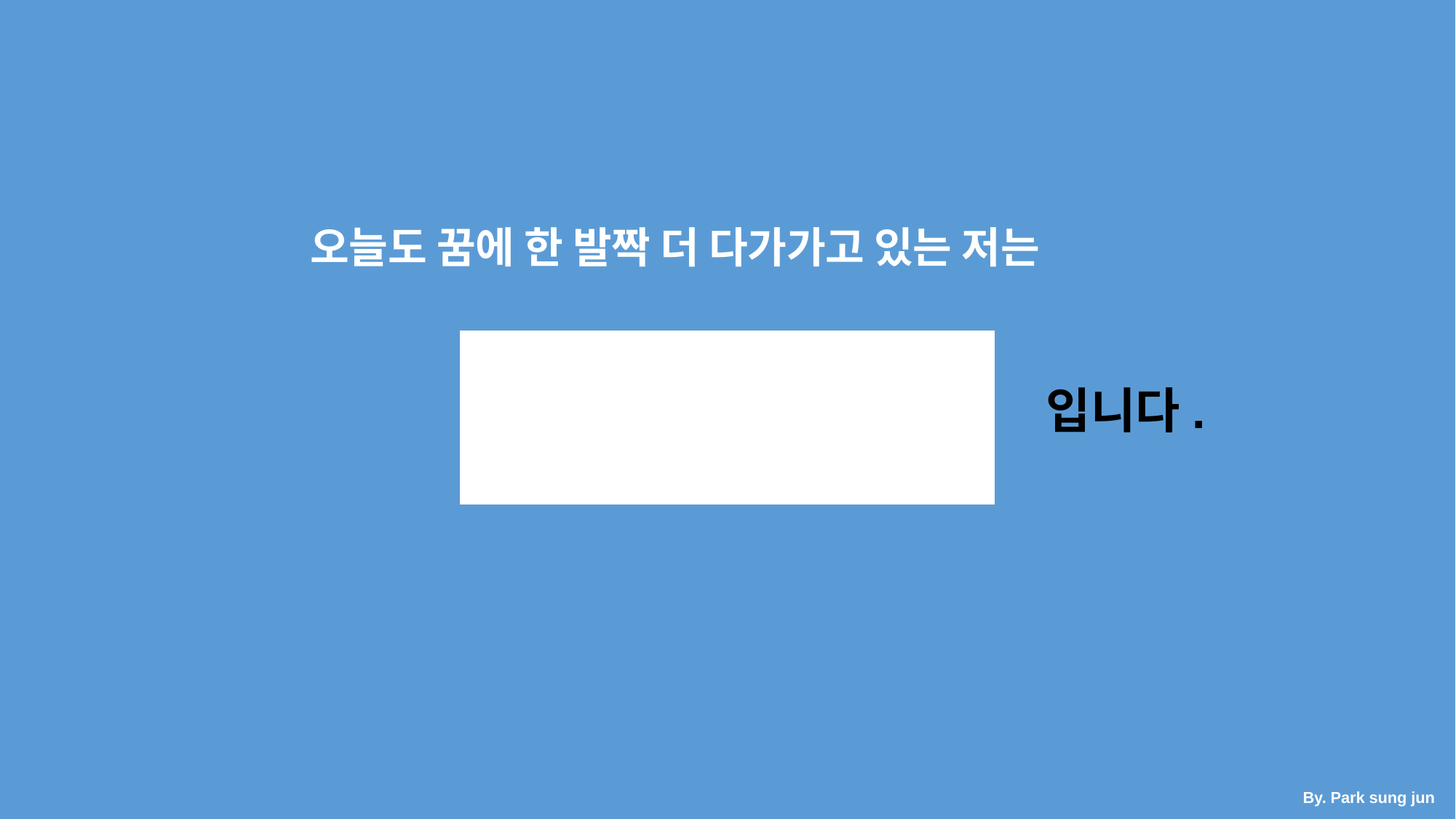

오늘도 꿈에 한 발짝 더 다가가고 있는 저는
|  |
| --- |
입니다.
By. Park sung jun